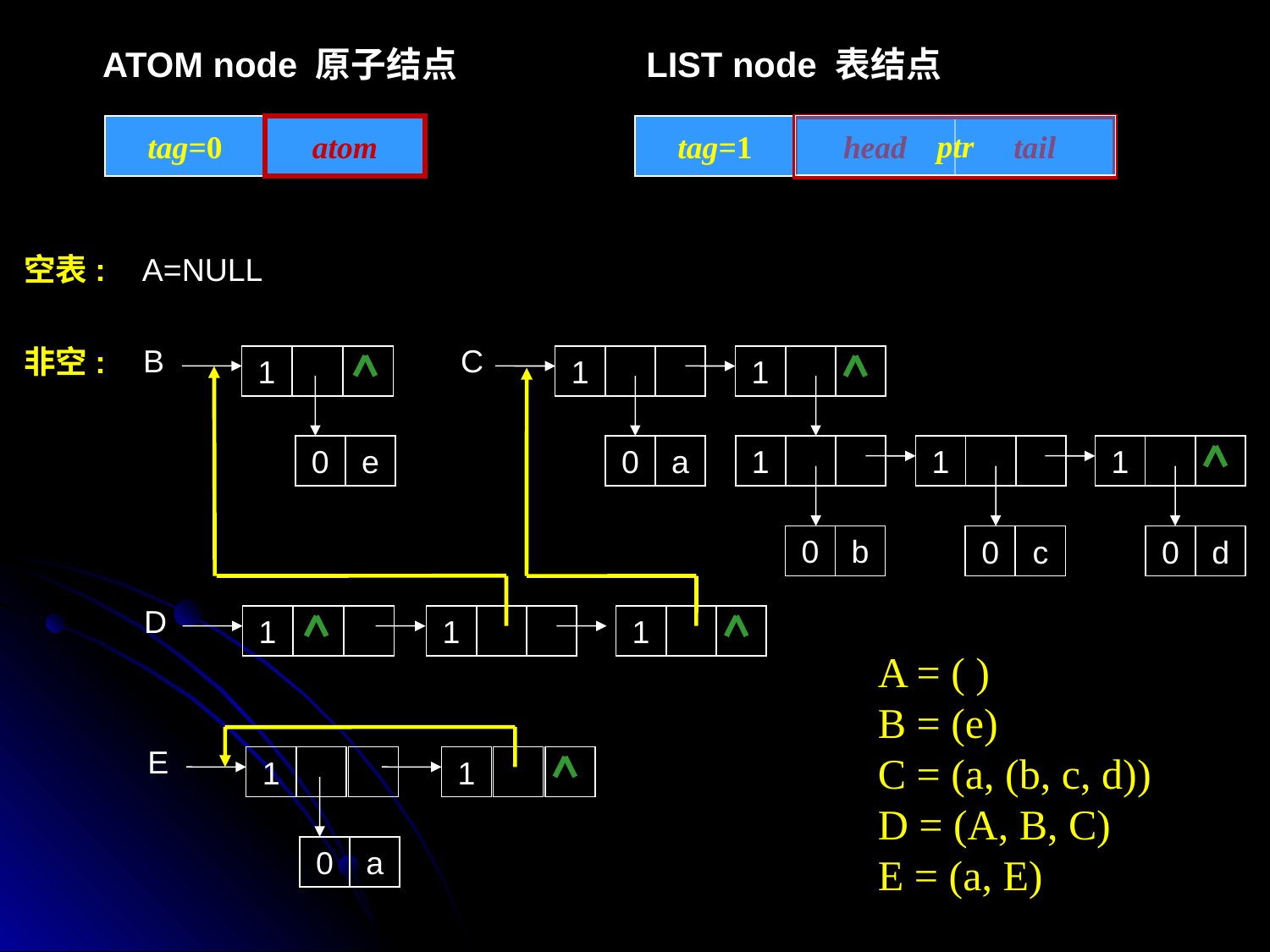

ATOM node 原子结点
LIST node 表结点
ptr
tag=0
atom
tag=1
head
tail

空表:
A=NULL
B
1

0
e
C
1

1

0
a
1

1

1

0
b
0
c
0
d
非空:

D
1

1

1

A = ( )
B = (e)
C = (a, (b, c, d))
D = (A, B, C)
E = (a, E)

E
1

1

0
a